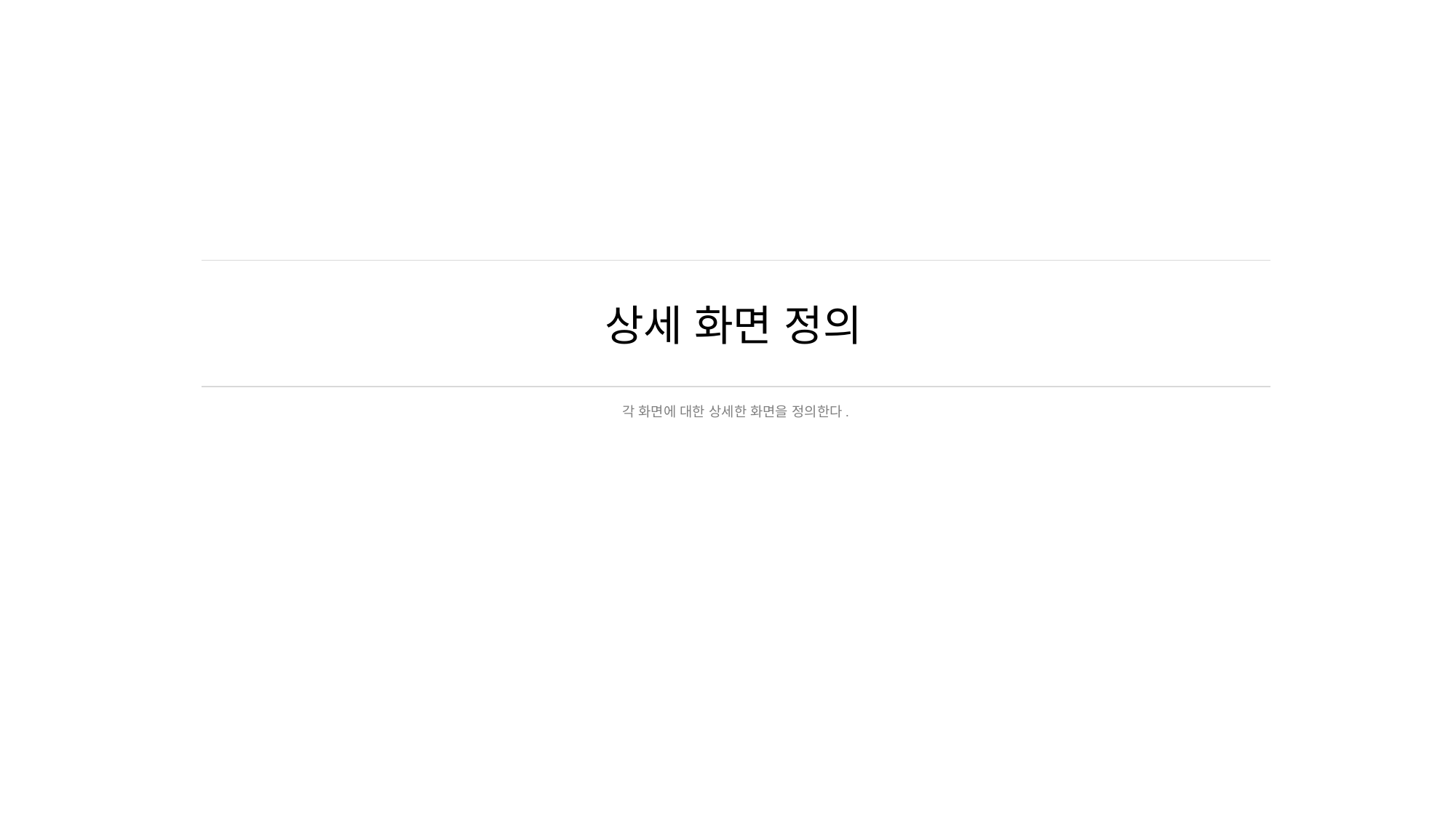

# 상세 화면 정의
각 화면에 대한 상세한 화면을 정의한다.